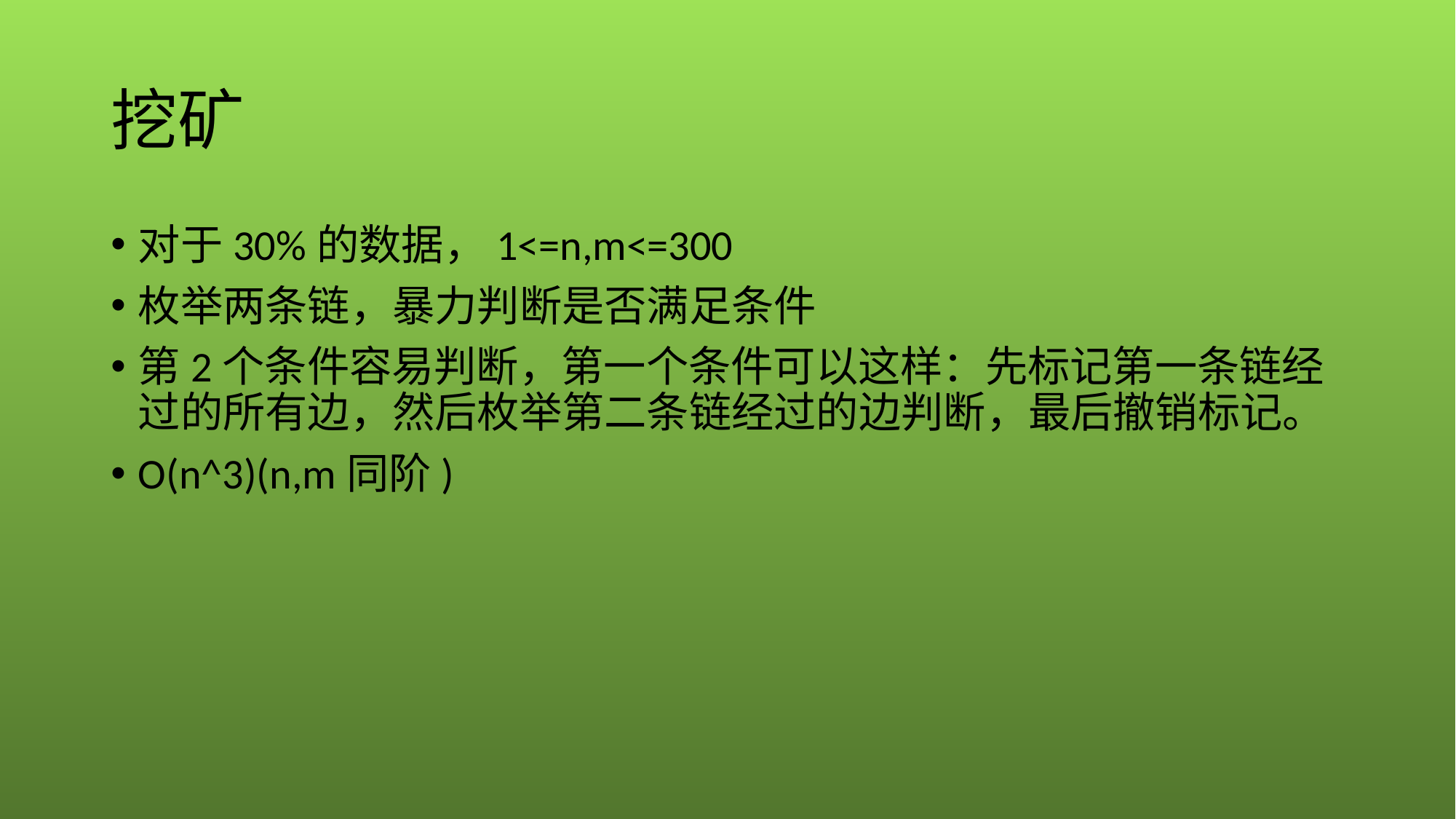

# 挖矿
对于30%的数据，1<=n,m<=300
枚举两条链，暴力判断是否满足条件
第2个条件容易判断，第一个条件可以这样：先标记第一条链经过的所有边，然后枚举第二条链经过的边判断，最后撤销标记。
O(n^3)(n,m同阶)